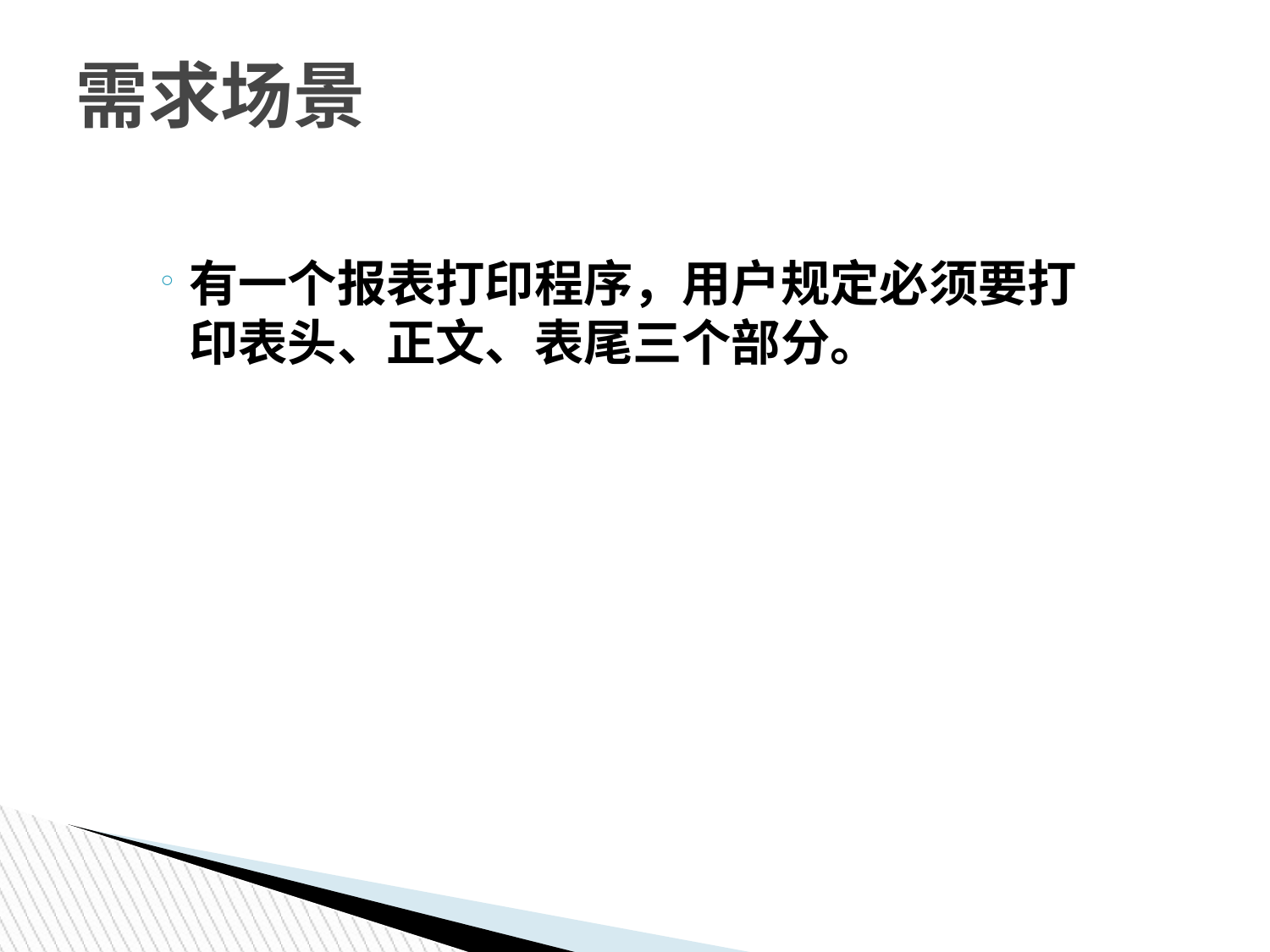

# 需求场景

有一个报表打印程序，用户规定必须要打印表头、正文、表尾三个部分。